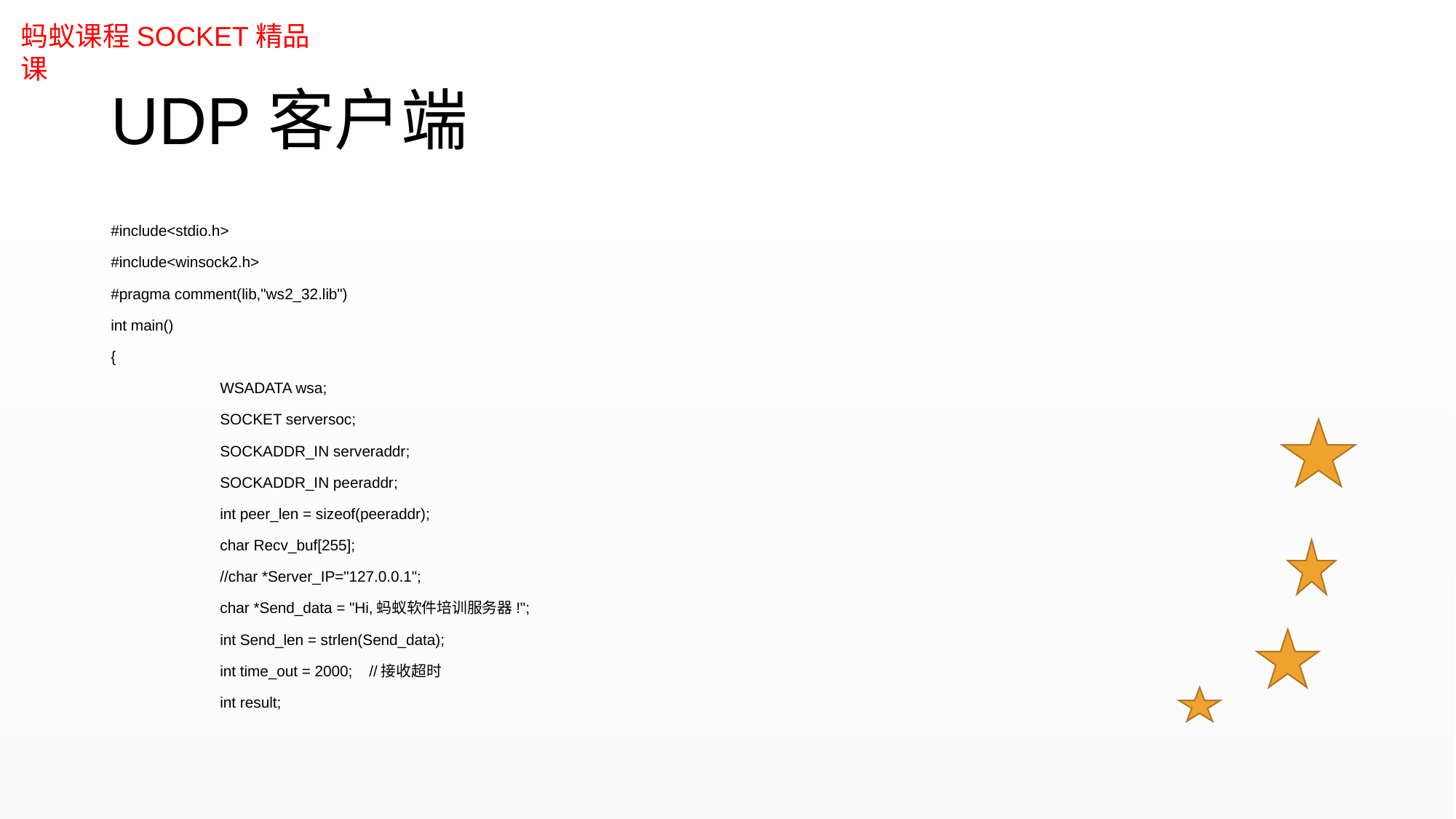

# UDP客户端
#include<stdio.h>
#include<winsock2.h>
#pragma comment(lib,"ws2_32.lib")
int main()
{
	WSADATA wsa;
	SOCKET serversoc;
	SOCKADDR_IN serveraddr;
	SOCKADDR_IN peeraddr;
	int peer_len = sizeof(peeraddr);
	char Recv_buf[255];
	//char *Server_IP="127.0.0.1";
	char *Send_data = "Hi,蚂蚁软件培训服务器!";
	int Send_len = strlen(Send_data);
	int time_out = 2000;    //接收超时
	int result;